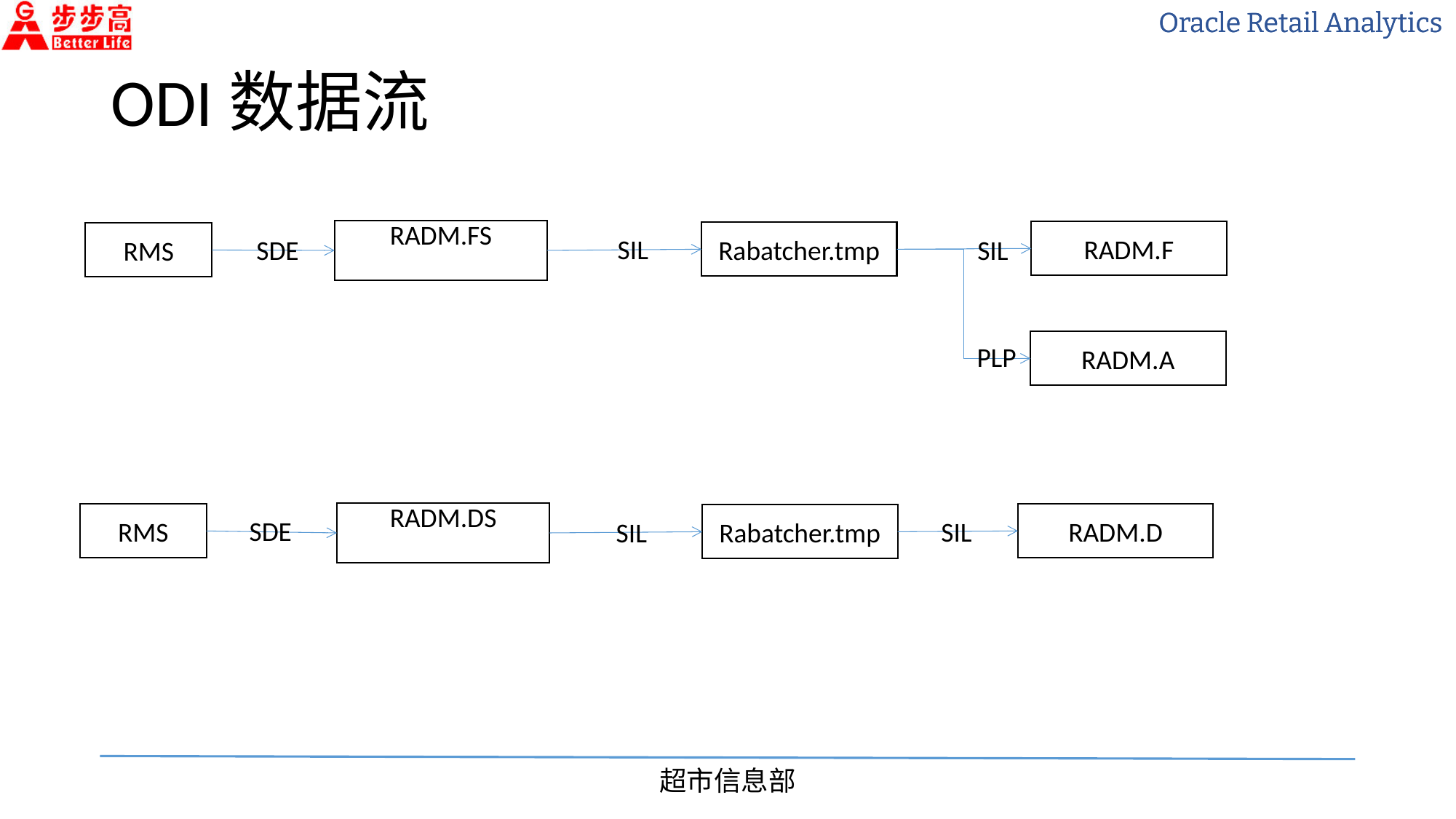

# ODI数据流
RADM.FS

RADM.F
Rabatcher.tmp
RMS
SIL
SIL
SDE
RADM.A
PLP
RADM.DS

RADM.D
RMS
Rabatcher.tmp
SDE
SIL
SIL